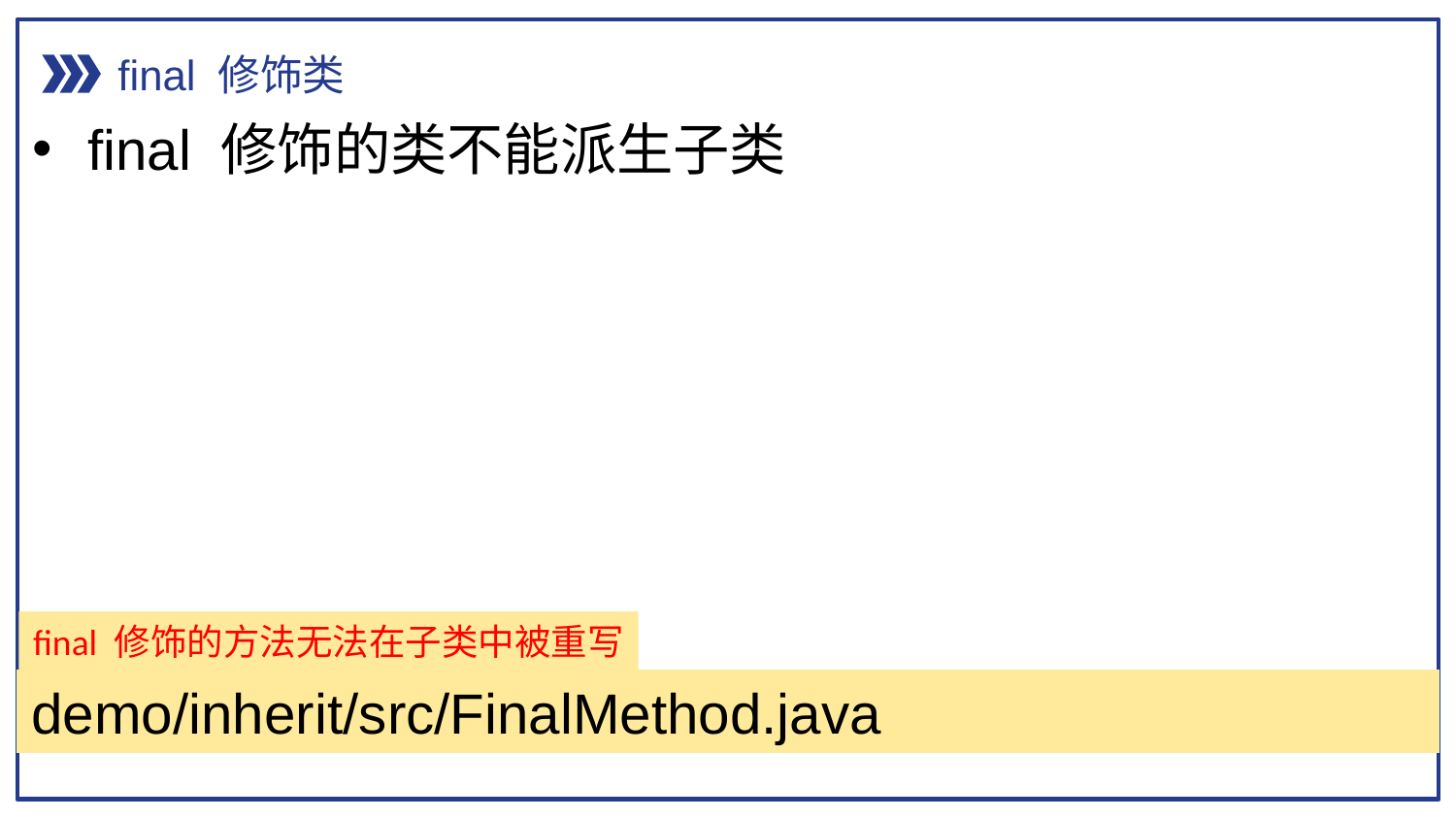

final 修饰类

final 修饰的类不能派生子类

final 修饰的方法无法在子类中被重写
demo/inherit/src/FinalMethod.java